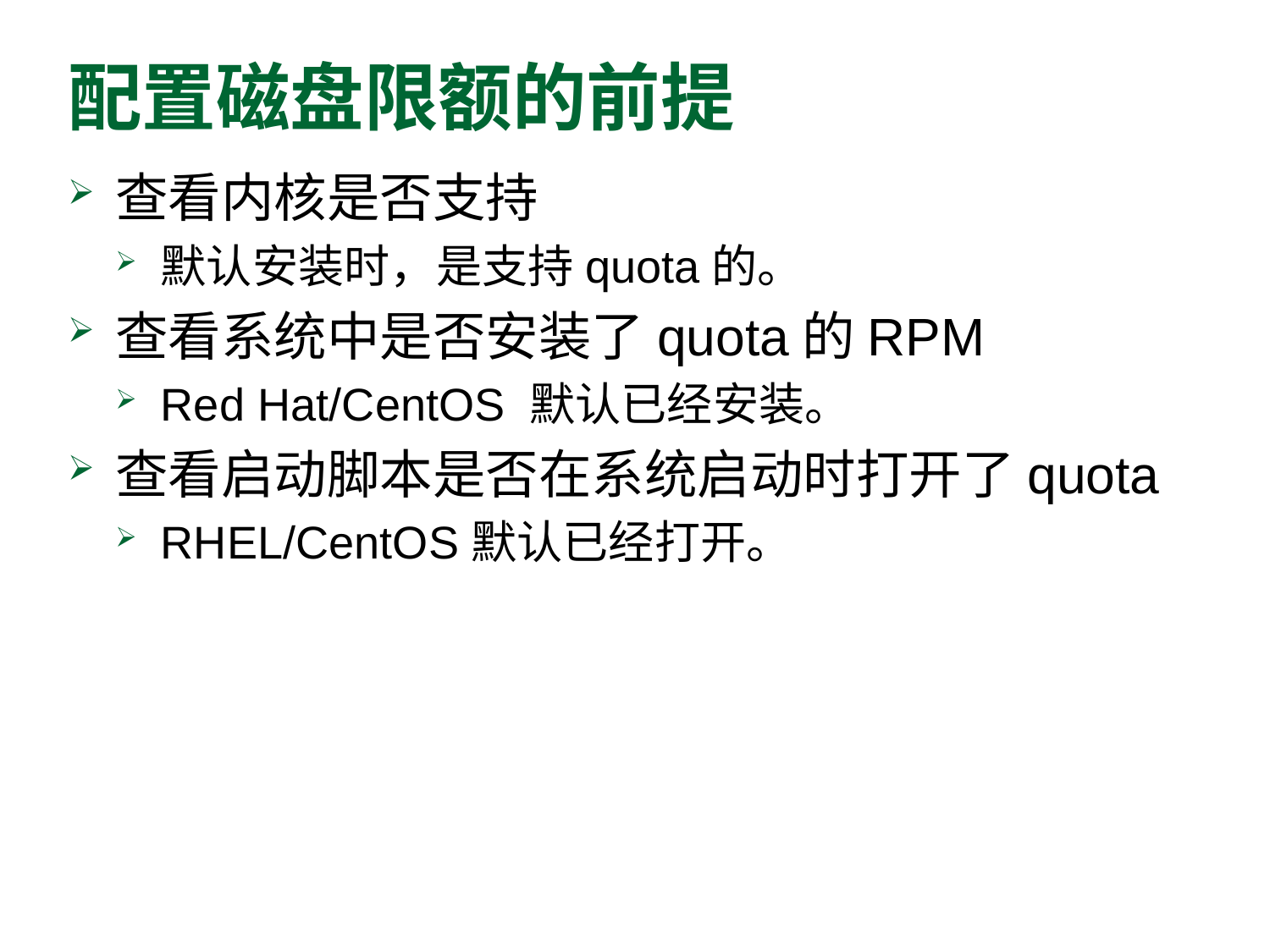

# 配置磁盘限额的前提
查看内核是否支持
默认安装时，是支持quota的。
查看系统中是否安装了quota的RPM
Red Hat/CentOS 默认已经安装。
查看启动脚本是否在系统启动时打开了quota
RHEL/CentOS默认已经打开。